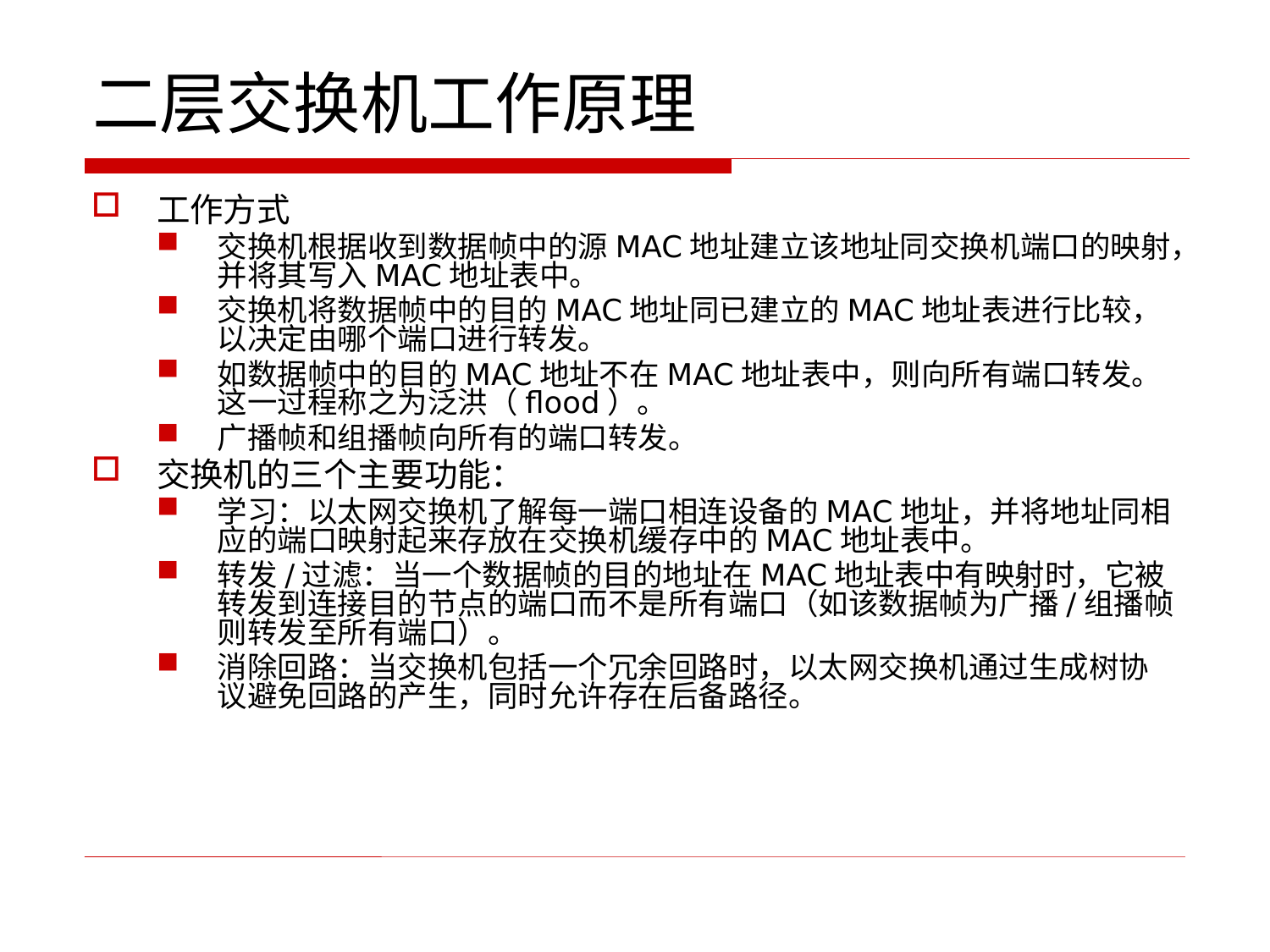

# 二层交换机工作原理
工作方式
交换机根据收到数据帧中的源MAC地址建立该地址同交换机端口的映射，并将其写入MAC地址表中。
交换机将数据帧中的目的MAC地址同已建立的MAC地址表进行比较，以决定由哪个端口进行转发。
如数据帧中的目的MAC地址不在MAC地址表中，则向所有端口转发。这一过程称之为泛洪（flood）。
广播帧和组播帧向所有的端口转发。
交换机的三个主要功能：
学习：以太网交换机了解每一端口相连设备的MAC地址，并将地址同相应的端口映射起来存放在交换机缓存中的MAC地址表中。
转发/过滤：当一个数据帧的目的地址在MAC地址表中有映射时，它被转发到连接目的节点的端口而不是所有端口（如该数据帧为广播/组播帧则转发至所有端口）。
消除回路：当交换机包括一个冗余回路时，以太网交换机通过生成树协议避免回路的产生，同时允许存在后备路径。